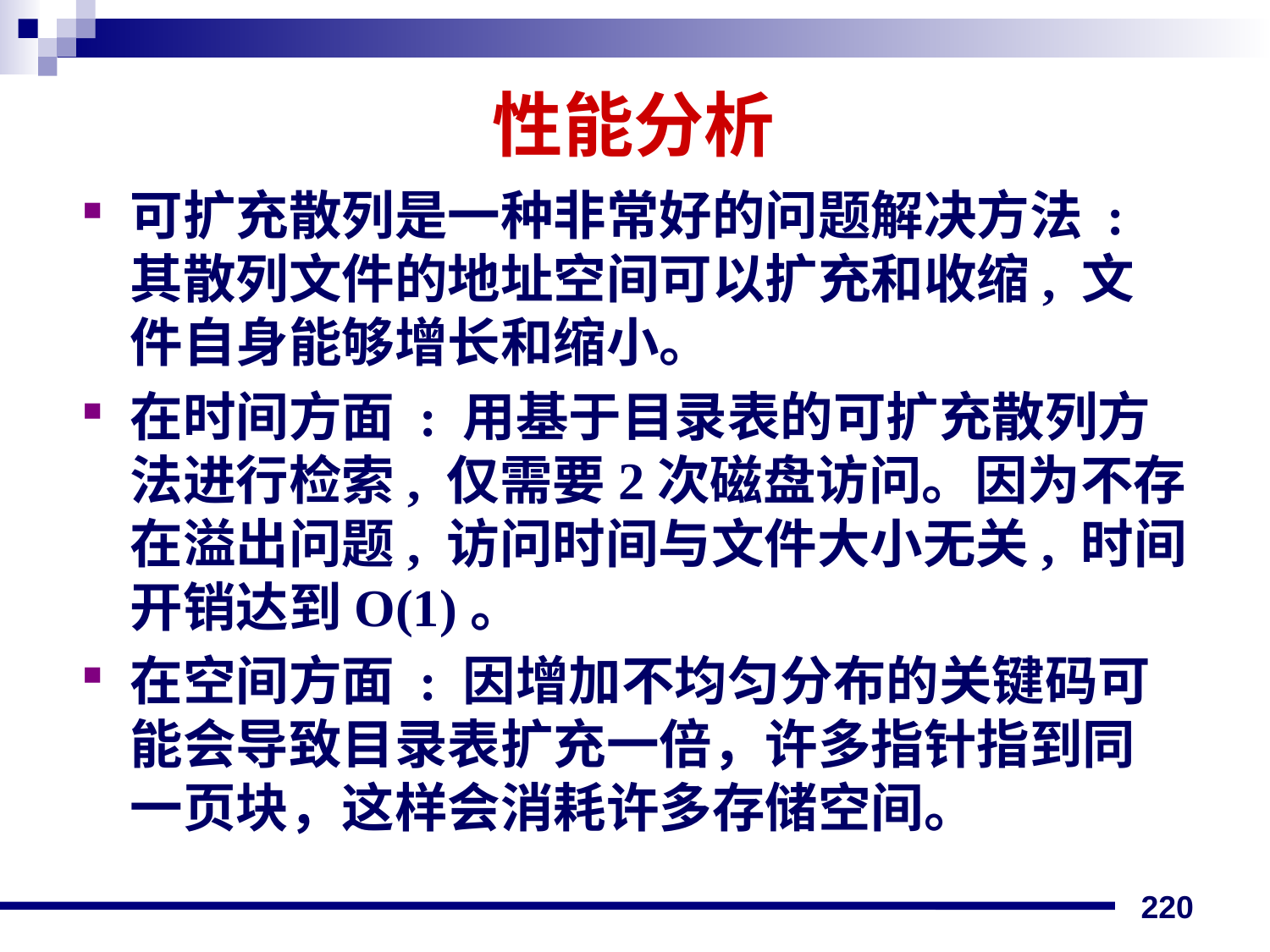

# 性能分析
可扩充散列是一种非常好的问题解决方法 : 其散列文件的地址空间可以扩充和收缩, 文件自身能够增长和缩小。
在时间方面 : 用基于目录表的可扩充散列方法进行检索, 仅需要2次磁盘访问。因为不存在溢出问题, 访问时间与文件大小无关, 时间开销达到O(1)。
在空间方面 : 因增加不均匀分布的关键码可能会导致目录表扩充一倍，许多指针指到同一页块，这样会消耗许多存储空间。
220